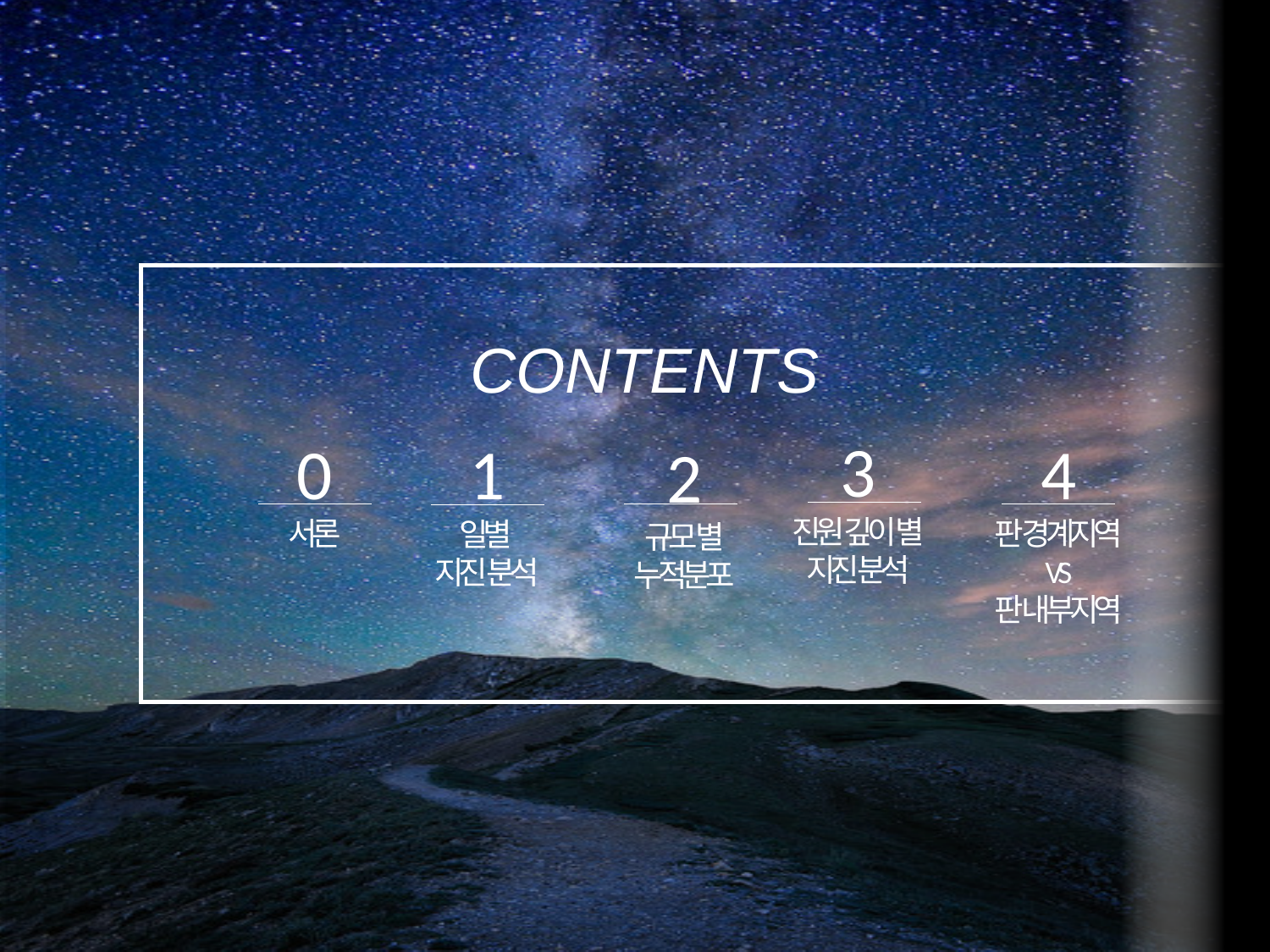

CONTENTS
3
진원 깊이 별
지진 분석
4
판 경계지역
VS
판 내부지역
0
서론
1
일별
지진 분석
2
규모 별
누적분포